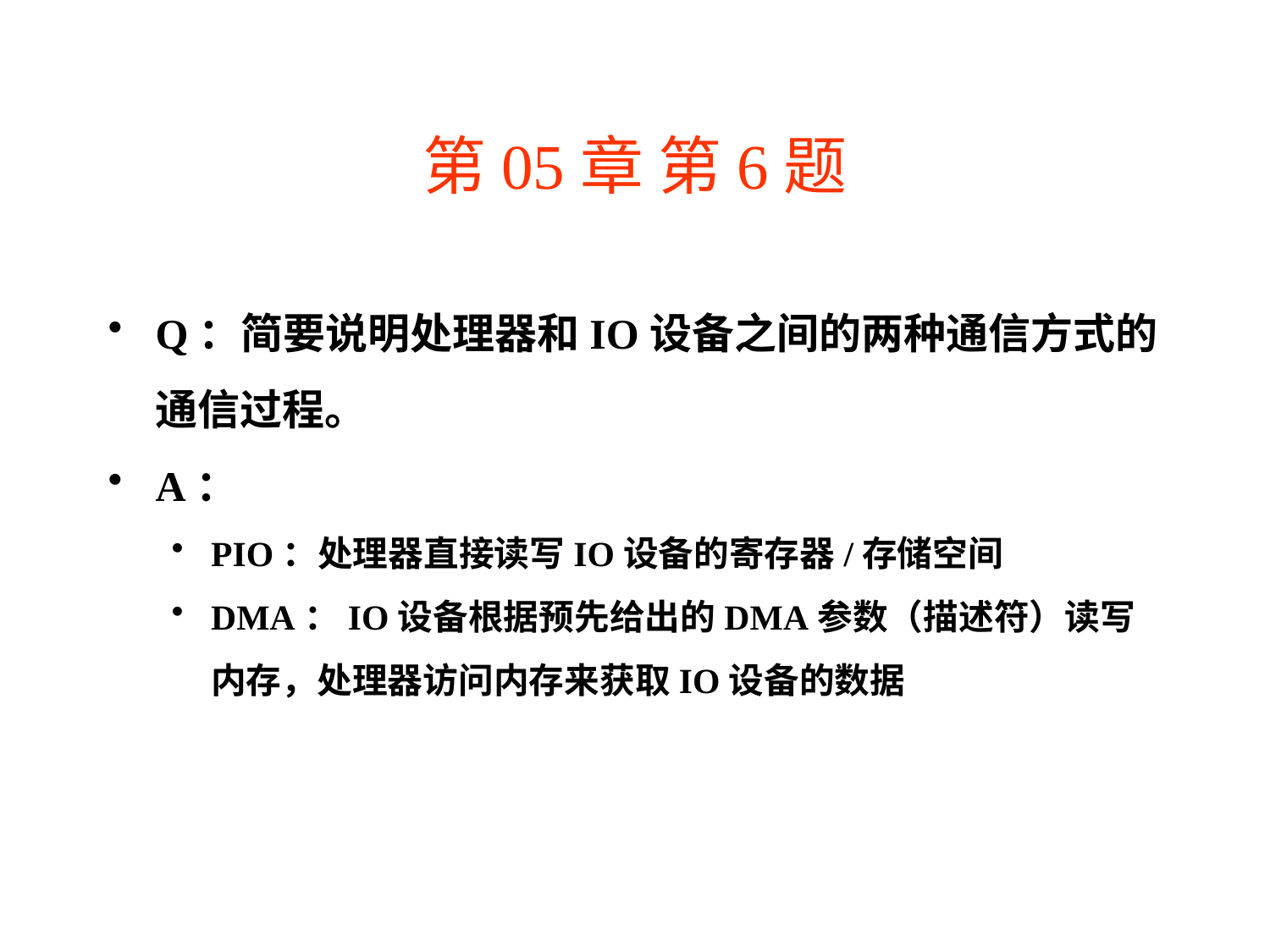

# 第05章 第6题
Q：简要说明处理器和IO设备之间的两种通信方式的通信过程。
A：
PIO：处理器直接读写IO设备的寄存器/存储空间
DMA：IO设备根据预先给出的DMA参数（描述符）读写内存，处理器访问内存来获取IO设备的数据